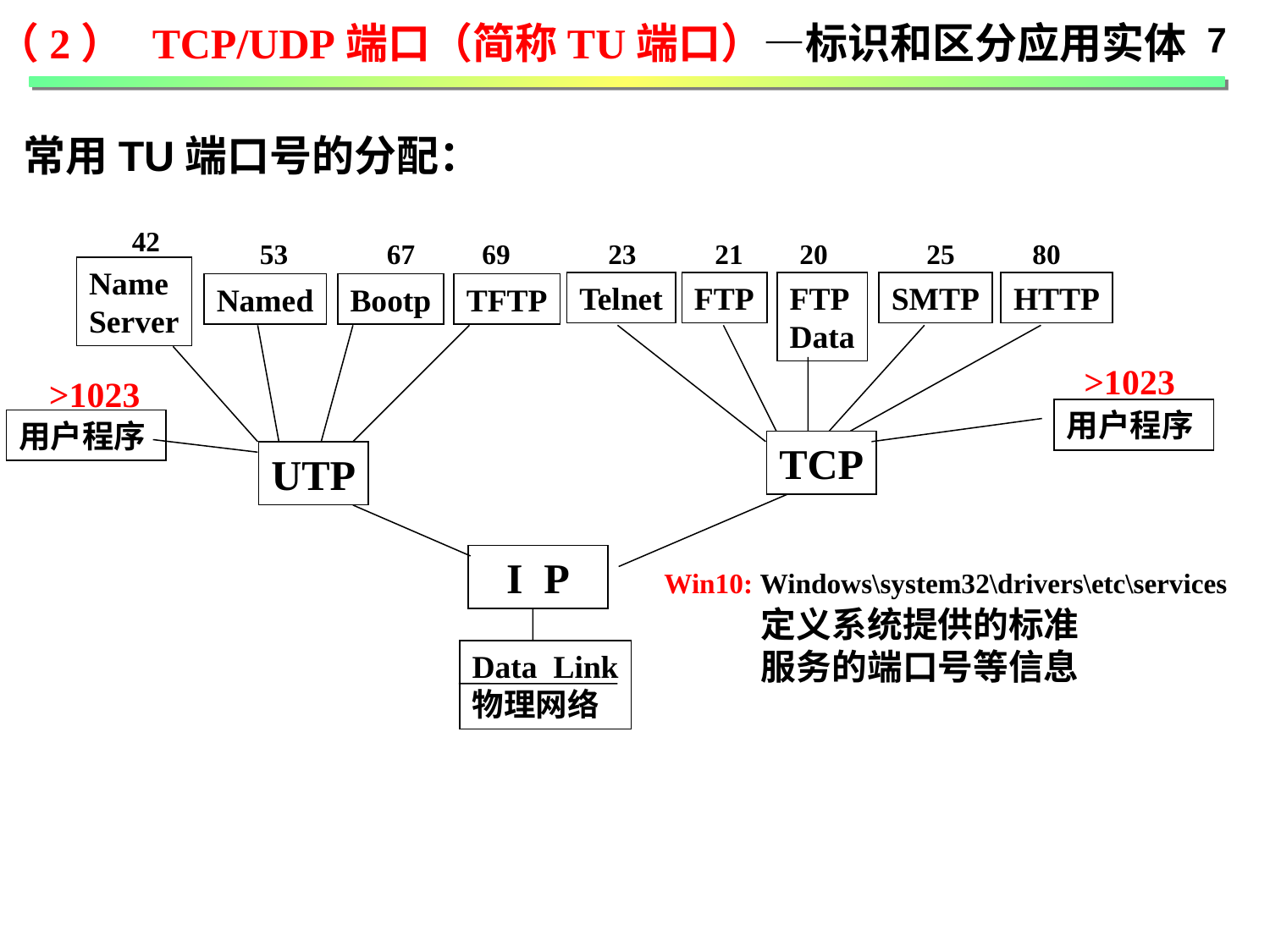

（2）  TCP/UDP端口（简称TU端口）—标识和区分应用实体
7

常用TU端口号的分配：
42
53
67
69
23
21
20
25
80
Name
Server
Telnet
FTP
FTP
Data
SMTP
HTTP
Named
Bootp
TFTP

>1023

>1023
用户程序
用户程序

TCP

UTP

I  P
Win10: Windows\system32\drivers\etc\services
           定义系统提供的标准
           服务的端口号等信息

Data  Link
物理网络